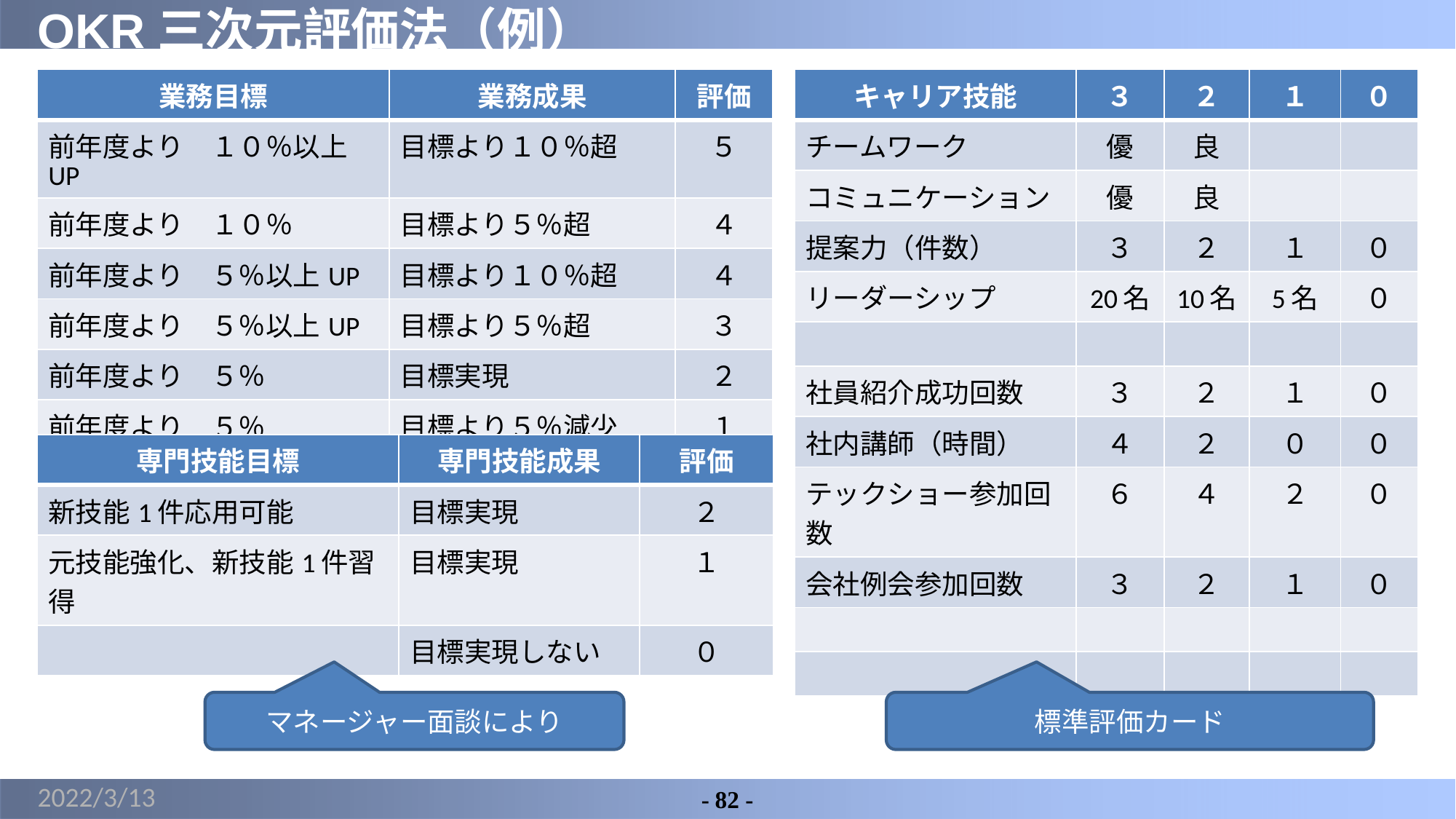

# OKR三次元評価法（例）
| 業務目標 | 業務成果 | 評価 |
| --- | --- | --- |
| 前年度より　１０％以上UP | 目標より１０％超 | ５ |
| 前年度より　１０％ | 目標より５％超 | ４ |
| 前年度より　５％以上UP | 目標より１０％超 | ４ |
| 前年度より　５％以上UP | 目標より５％超 | ３ |
| 前年度より　５％ | 目標実現 | ２ |
| 前年度より　５％ | 目標より５％減少 | １ |
| 前年度より　５％ | 目標より１０％減少 | ０ |
| キャリア技能 | ３ | ２ | １ | ０ |
| --- | --- | --- | --- | --- |
| チームワーク | 優 | 良 |  |  |
| コミュニケーション | 優 | 良 |  |  |
| 提案力（件数） | ３ | ２ | １ | ０ |
| リーダーシップ | 20名 | 10名 | 5名 | ０ |
|  |  |  |  |  |
| 社員紹介成功回数 | ３ | ２ | １ | ０ |
| 社内講師（時間） | ４ | ２ | ０ | ０ |
| テックショー参加回数 | ６ | ４ | ２ | ０ |
| 会社例会参加回数 | ３ | ２ | １ | ０ |
|  |  |  |  |  |
|  |  |  |  |  |
| 専門技能目標 | 専門技能成果 | 評価 |
| --- | --- | --- |
| 新技能1件応用可能 | 目標実現 | ２ |
| 元技能強化、新技能1件習得 | 目標実現 | １ |
|  | 目標実現しない | ０ |
マネージャー面談により
標準評価カード
2022/3/13
- 82 -